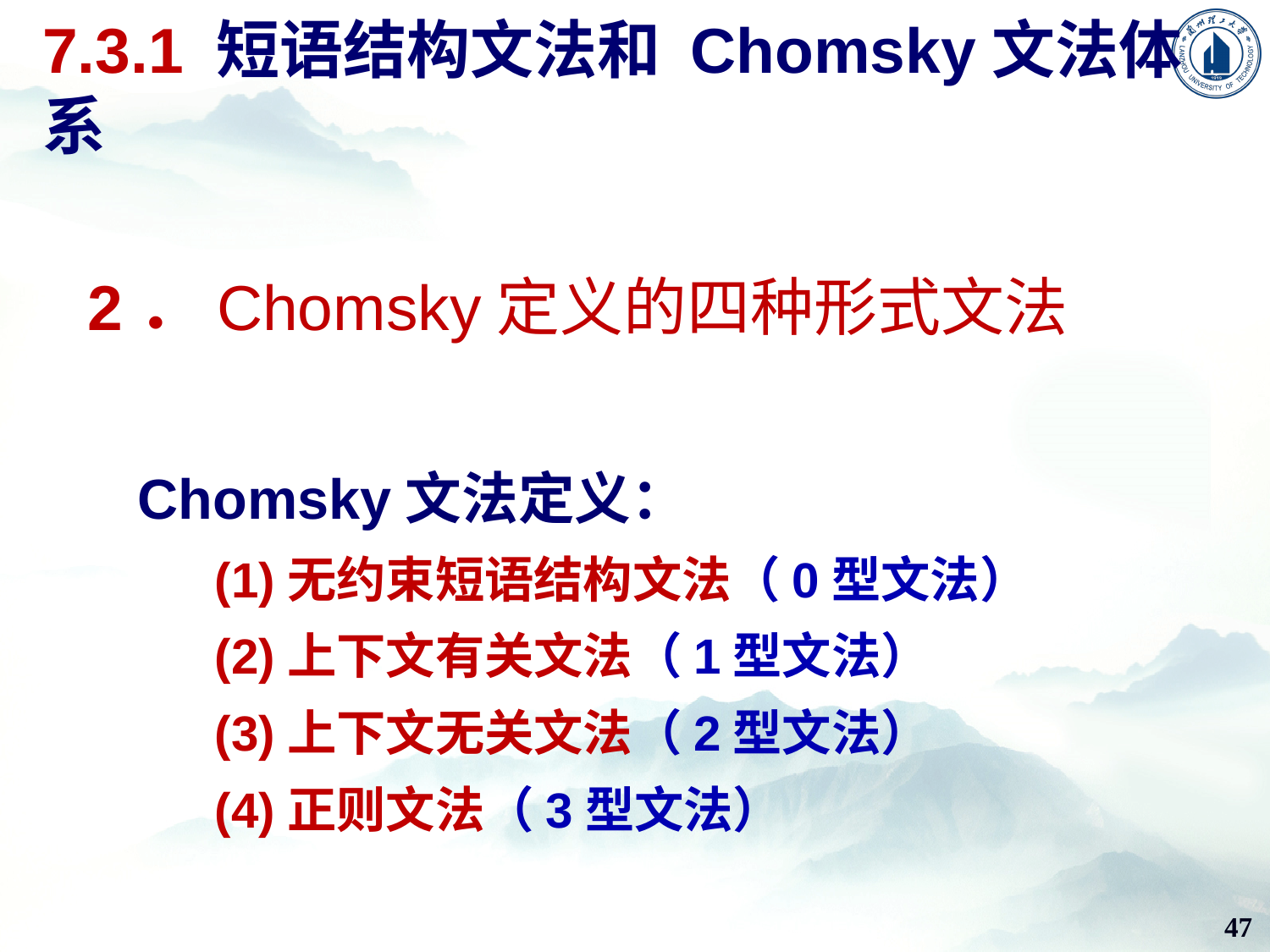

7.3.1 短语结构文法和 Chomsky文法体系
# 2．Chomsky定义的四种形式文法
Chomsky文法定义：
 (1)无约束短语结构文法（0型文法）
 (2)上下文有关文法（1型文法）
 (3)上下文无关文法（2型文法）
 (4)正则文法（3型文法）

47